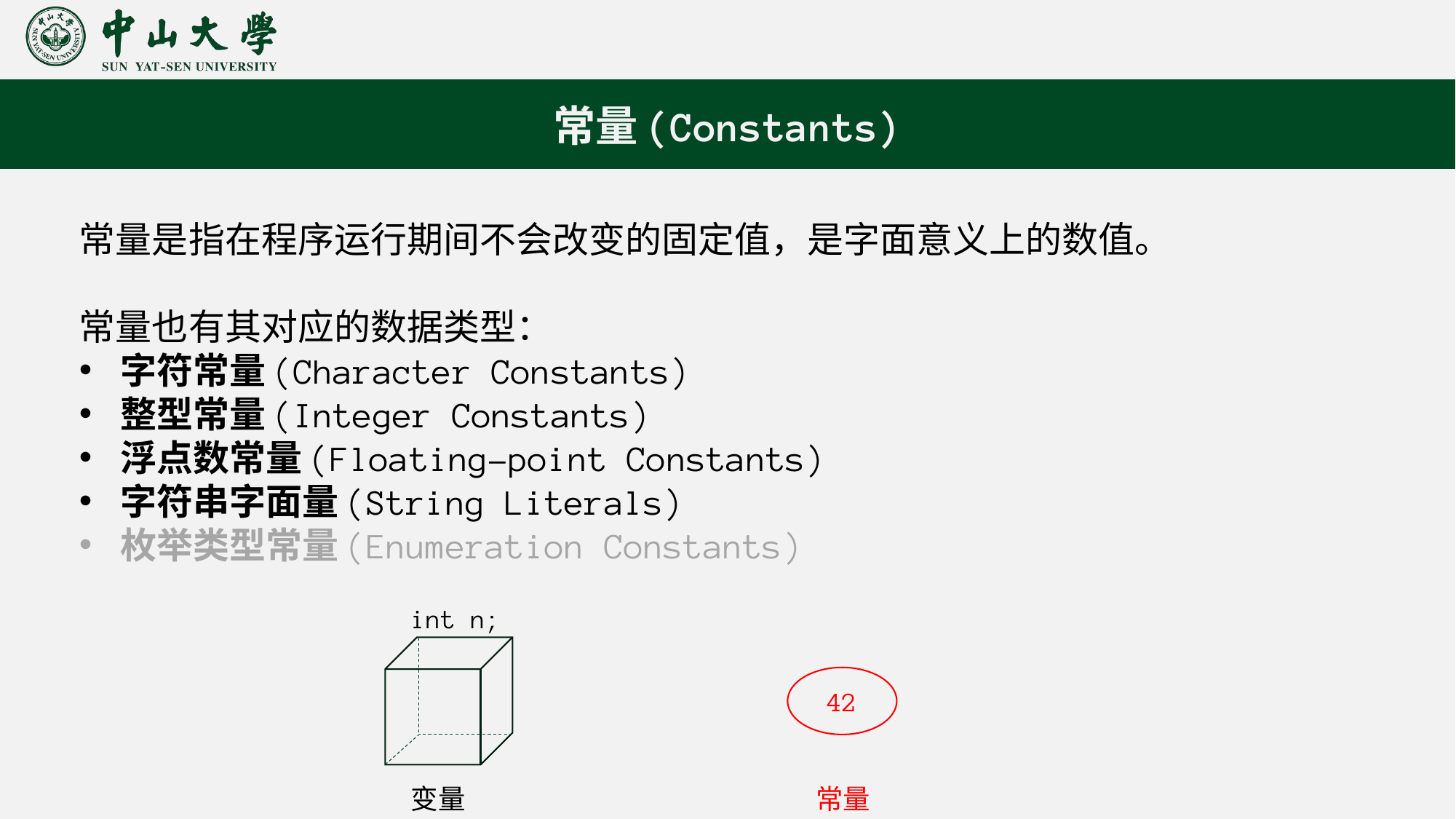

常量(Constants)
常量是指在程序运行期间不会改变的固定值，是字面意义上的数值。

常量也有其对应的数据类型：
字符常量(Character Constants)
整型常量(Integer Constants)
浮点数常量(Floating-point Constants)
字符串字面量(String Literals)
枚举类型常量(Enumeration Constants)
int n;

42
变量
常量